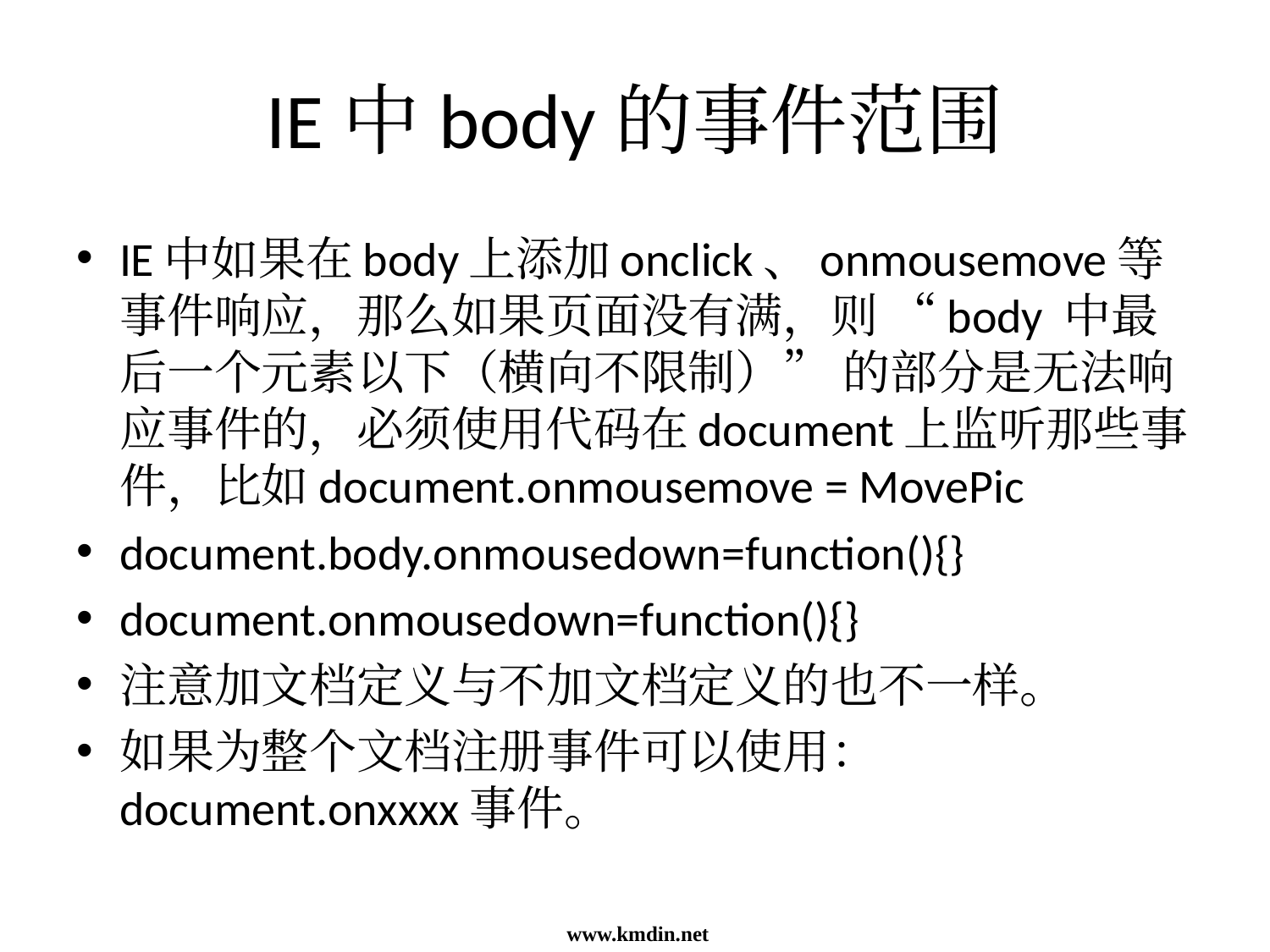

IE中body的事件范围
IE中如果在body上添加onclick、onmousemove等事件响应，那么如果页面没有满，则 “body 中最后一个元素以下（横向不限制）” 的部分是无法响应事件的，必须使用代码在document上监听那些事件，比如document.onmousemove = MovePic
document.body.onmousedown=function(){}
document.onmousedown=function(){}
注意加文档定义与不加文档定义的也不一样。
如果为整个文档注册事件可以使用：document.onxxxx事件。